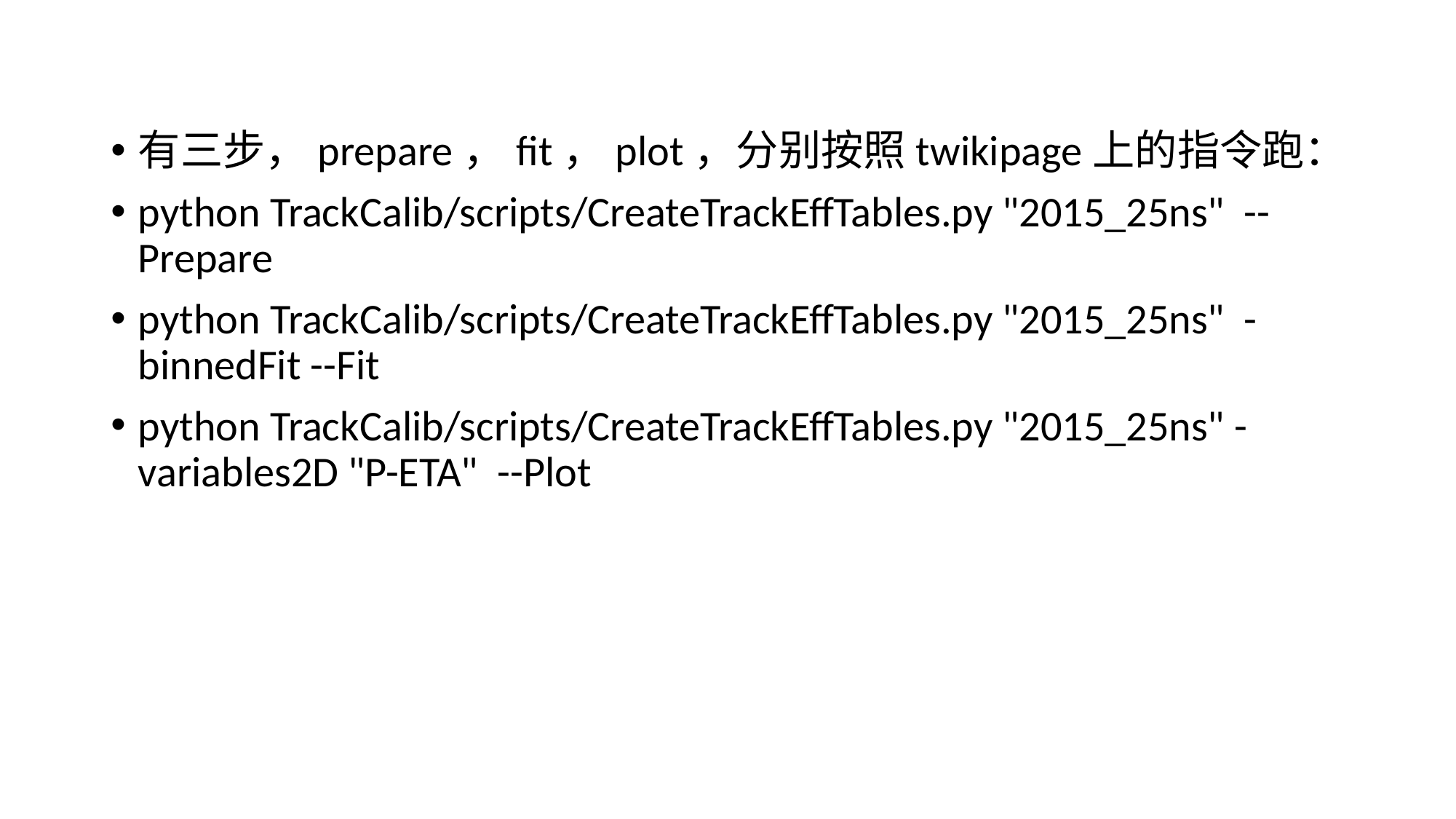

有三步，prepare，fit，plot，分别按照twikipage上的指令跑：
python TrackCalib/scripts/CreateTrackEffTables.py "2015_25ns"  --Prepare
python TrackCalib/scripts/CreateTrackEffTables.py "2015_25ns"  -binnedFit --Fit
python TrackCalib/scripts/CreateTrackEffTables.py "2015_25ns" -variables2D "P-ETA"  --Plot